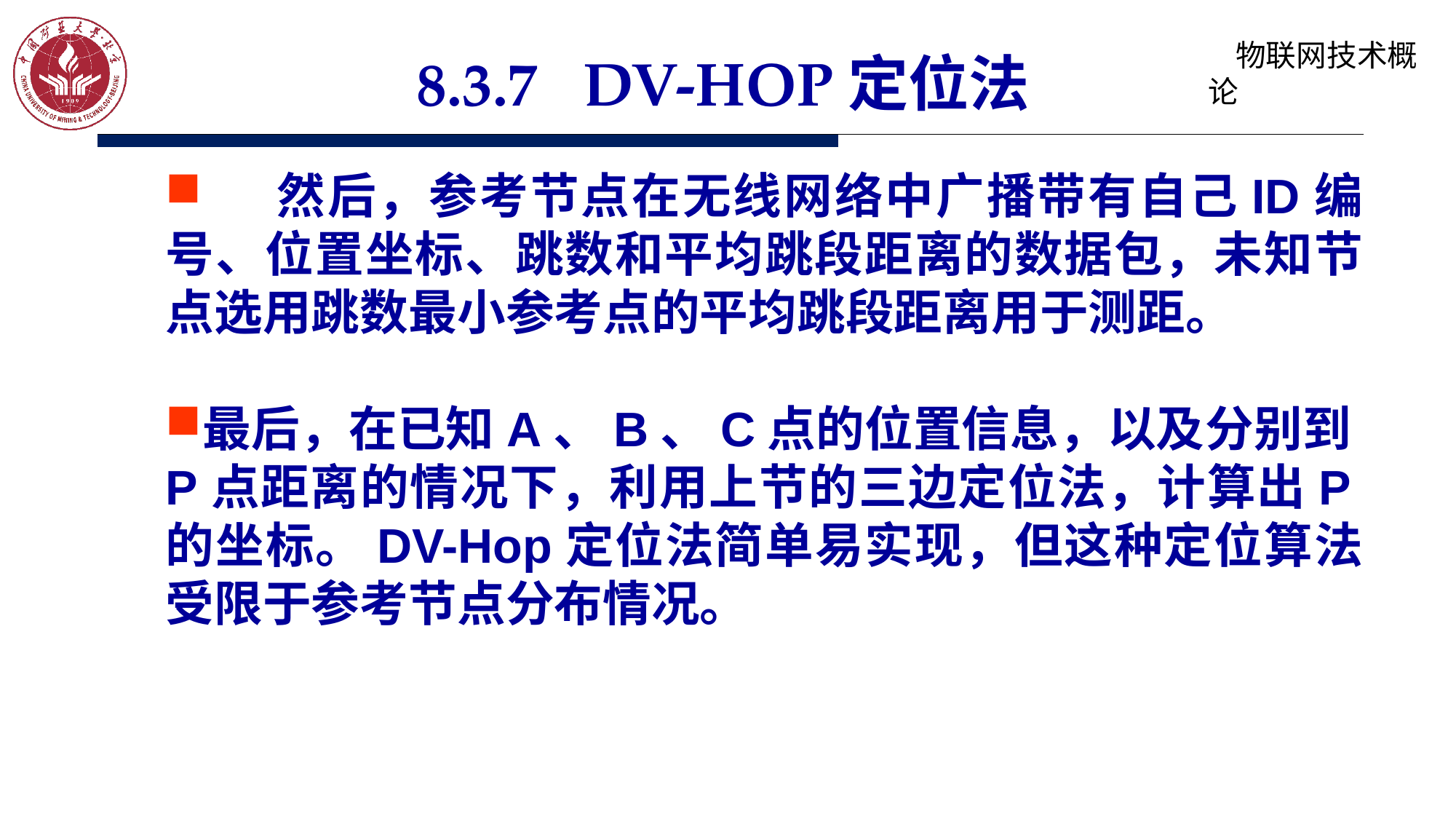

# 8.3.7   DV-Hop定位法
	然后，参考节点在无线网络中广播带有自己ID编号、位置坐标、跳数和平均跳段距离的数据包，未知节点选用跳数最小参考点的平均跳段距离用于测距。

最后，在已知A、B、C点的位置信息，以及分别到P点距离的情况下，利用上节的三边定位法，计算出P的坐标。DV-Hop定位法简单易实现，但这种定位算法受限于参考节点分布情况。